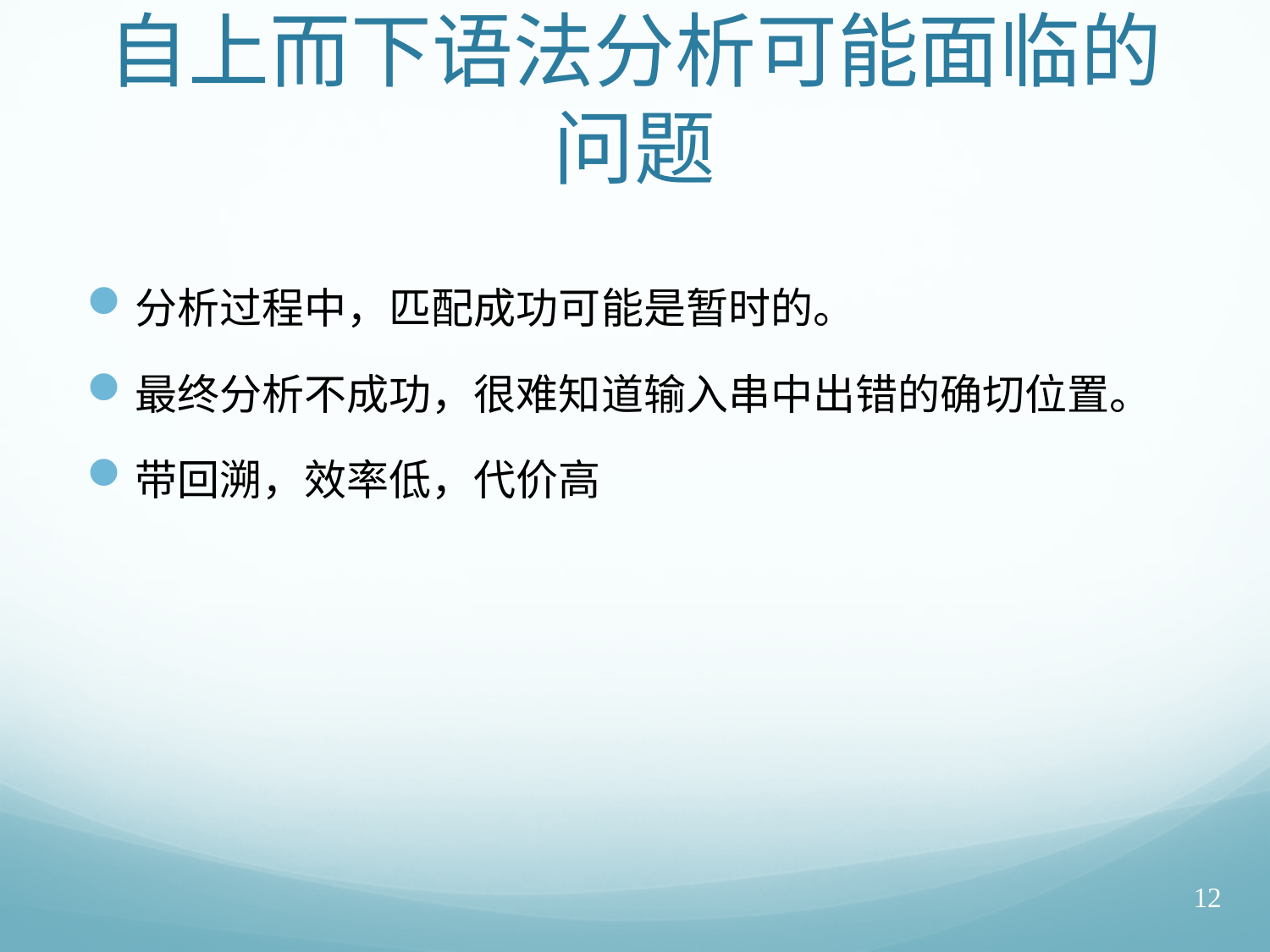

# 自上而下语法分析可能面临的问题
分析过程中，匹配成功可能是暂时的。
最终分析不成功，很难知道输入串中出错的确切位置。
带回溯，效率低，代价高
12